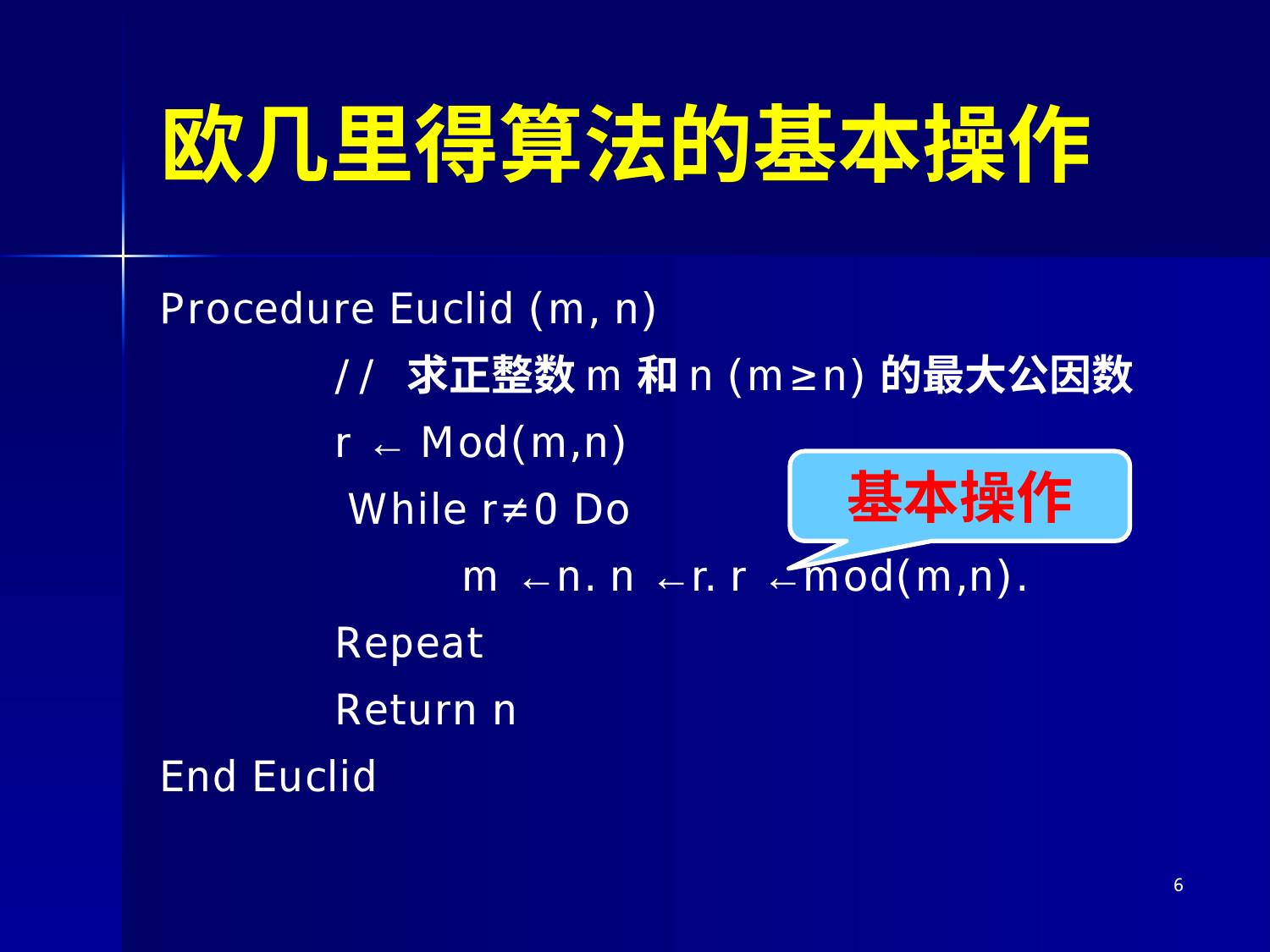

# 欧几里得算法的基本操作
Procedure Euclid (m, n)
  		// 求正整数m和n (m≥n)的最大公因数
  		r ← Mod(m,n)
 		 While r≠0 Do
      		m ←n. n ←r. r ←mod(m,n).
  		Repeat
  		Return n
End Euclid
基本操作
6